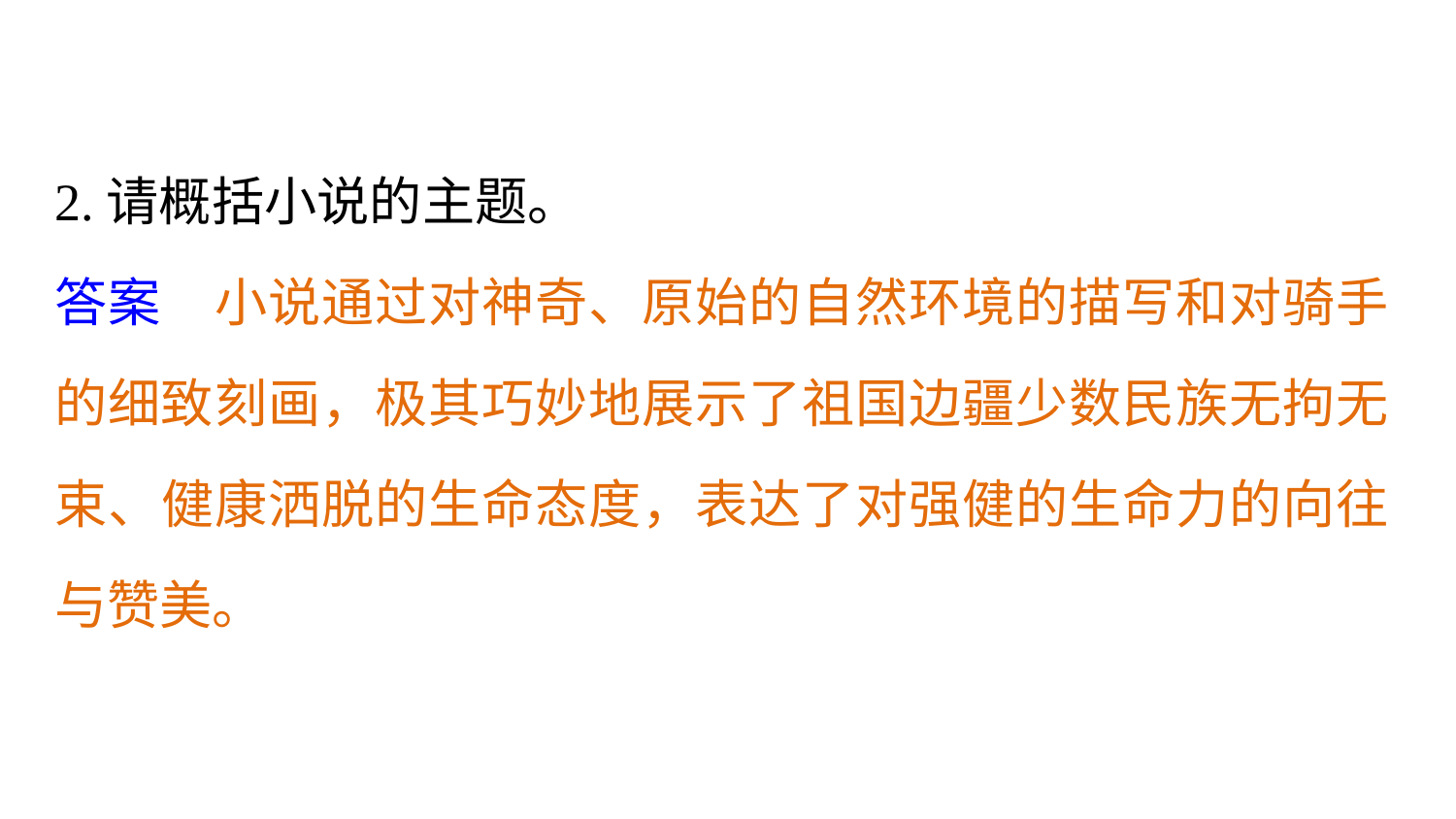

2.请概括小说的主题。
答案　小说通过对神奇、原始的自然环境的描写和对骑手的细致刻画，极其巧妙地展示了祖国边疆少数民族无拘无束、健康洒脱的生命态度，表达了对强健的生命力的向往与赞美。